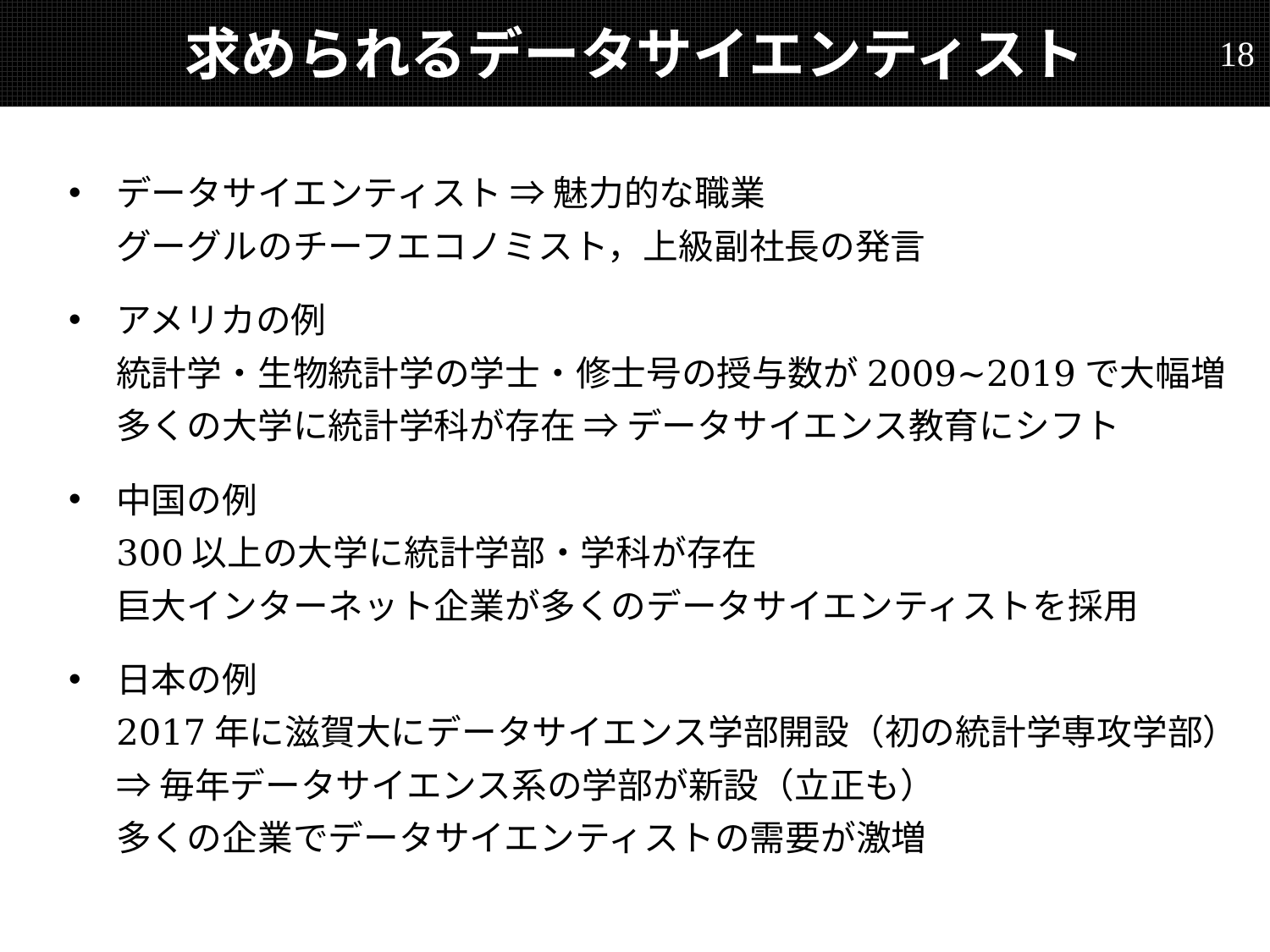

# 求められるデータサイエンティスト
18
データサイエンティスト ⇒ 魅力的な職業
グーグルのチーフエコノミスト，上級副社長の発言
アメリカの例
統計学・生物統計学の学士・修士号の授与数が2009~2019で大幅増
多くの大学に統計学科が存在 ⇒ データサイエンス教育にシフト
中国の例
300以上の大学に統計学部・学科が存在
巨大インターネット企業が多くのデータサイエンティストを採用
日本の例
2017年に滋賀大にデータサイエンス学部開設（初の統計学専攻学部）
⇒ 毎年データサイエンス系の学部が新設（立正も）
多くの企業でデータサイエンティストの需要が激増